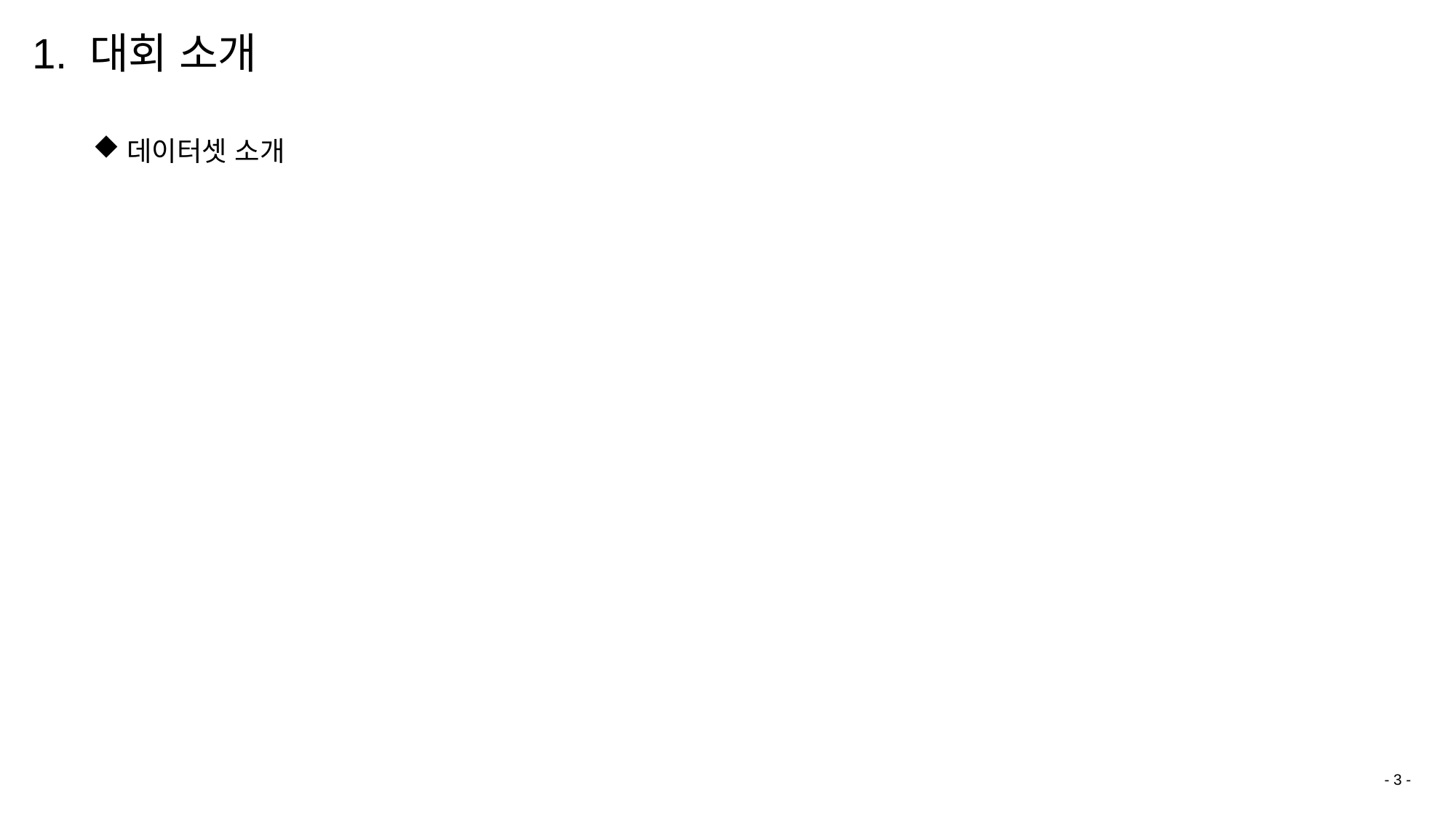

1. 대회 소개
데이터셋 소개
- 3 -